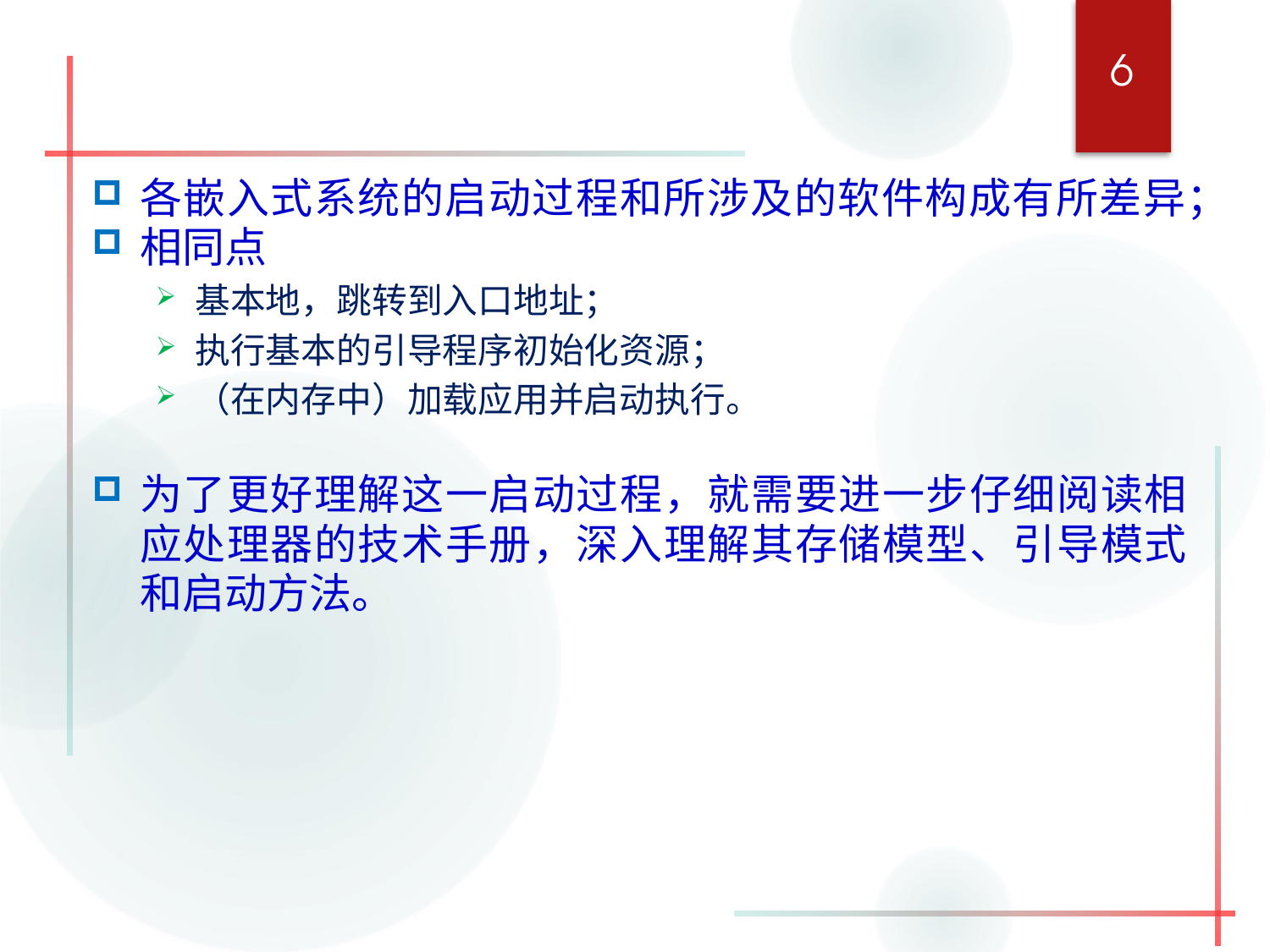

6
#
各嵌入式系统的启动过程和所涉及的软件构成有所差异；
相同点
基本地，跳转到入口地址；
执行基本的引导程序初始化资源；
（在内存中）加载应用并启动执行。

为了更好理解这一启动过程，就需要进一步仔细阅读相应处理器的技术手册，深入理解其存储模型、引导模式和启动方法。